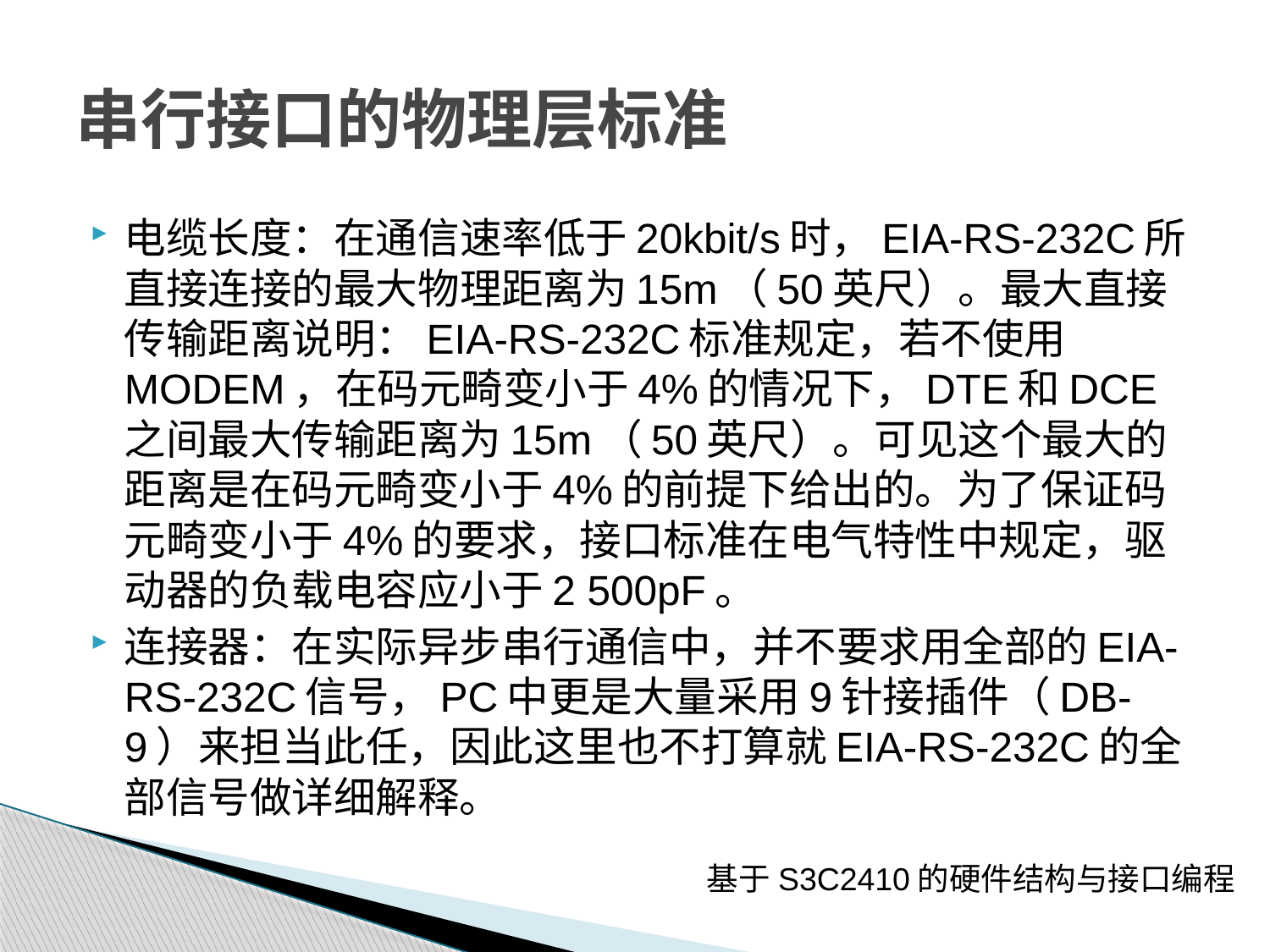

# 串行接口的物理层标准
电缆长度：在通信速率低于20kbit/s时，EIA-RS-232C所直接连接的最大物理距离为15m（50英尺）。最大直接传输距离说明：EIA-RS-232C标准规定，若不使用MODEM，在码元畸变小于4%的情况下，DTE和DCE之间最大传输距离为15m（50英尺）。可见这个最大的距离是在码元畸变小于4%的前提下给出的。为了保证码元畸变小于4%的要求，接口标准在电气特性中规定，驱动器的负载电容应小于2 500pF。
连接器：在实际异步串行通信中，并不要求用全部的EIA-RS-232C信号，PC中更是大量采用9针接插件（DB-9）来担当此任，因此这里也不打算就EIA-RS-232C的全部信号做详细解释。
基于S3C2410的硬件结构与接口编程